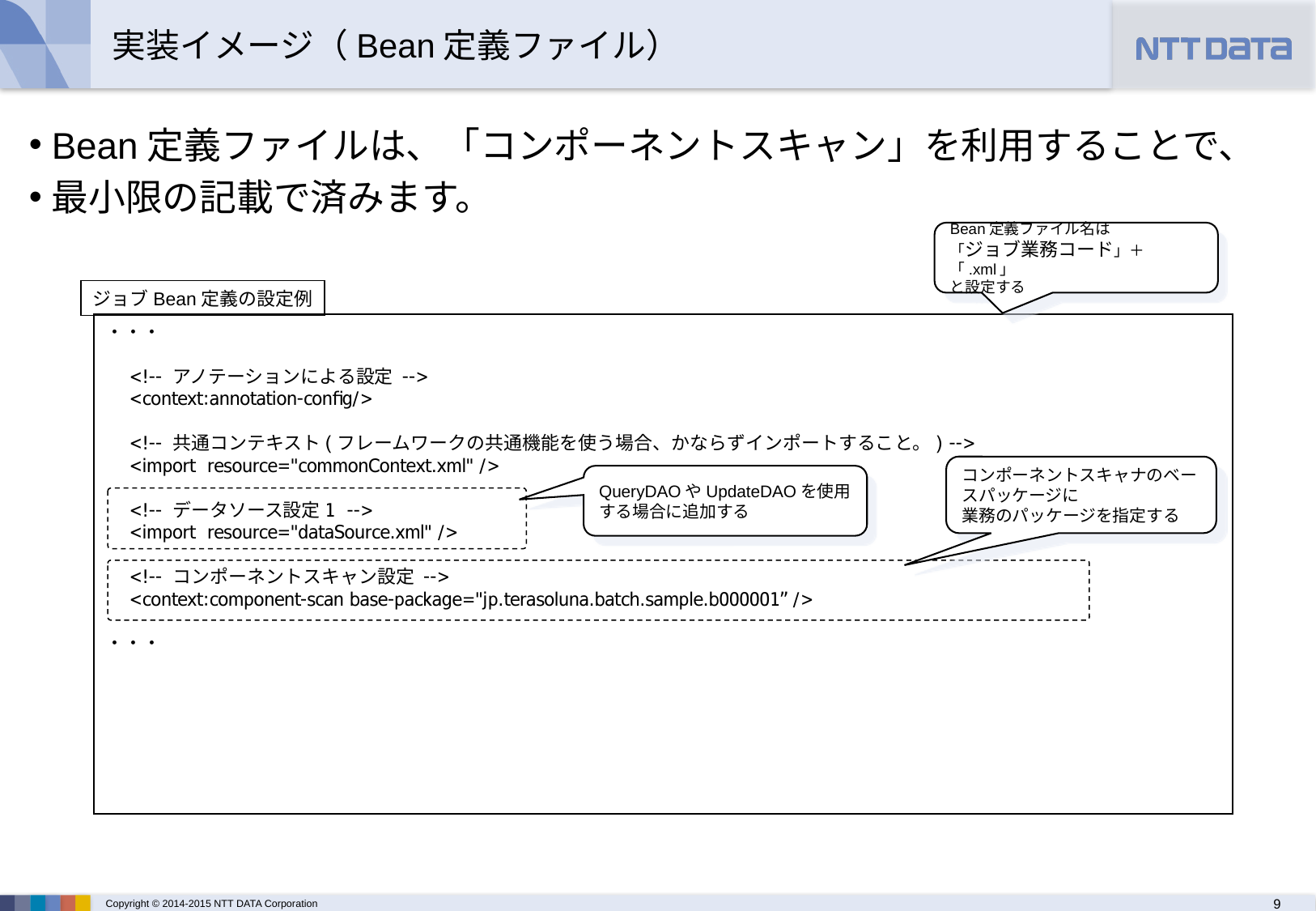

# 実装イメージ（Bean定義ファイル）
Bean定義ファイルは、「コンポーネントスキャン」を利用することで、
最小限の記載で済みます。
Bean定義ファイル名は
「ジョブ業務コード」＋「.xml」
と設定する
ジョブBean定義の設定例
・・・

    <!-- アノテーションによる設定 -->
    <context:annotation-config/>

    <!-- 共通コンテキスト(フレームワークの共通機能を使う場合、かならずインポートすること。) -->
    <import  resource="commonContext.xml" />

    <!-- データソース設定1  -->
    <import  resource="dataSource.xml" />

    <!-- コンポーネントスキャン設定 -->
    <context:component-scan base-package="jp.terasoluna.batch.sample.b000001” />

・・・
コンポーネントスキャナのベースパッケージに
業務のパッケージを指定する
QueryDAOやUpdateDAOを使用する場合に追加する